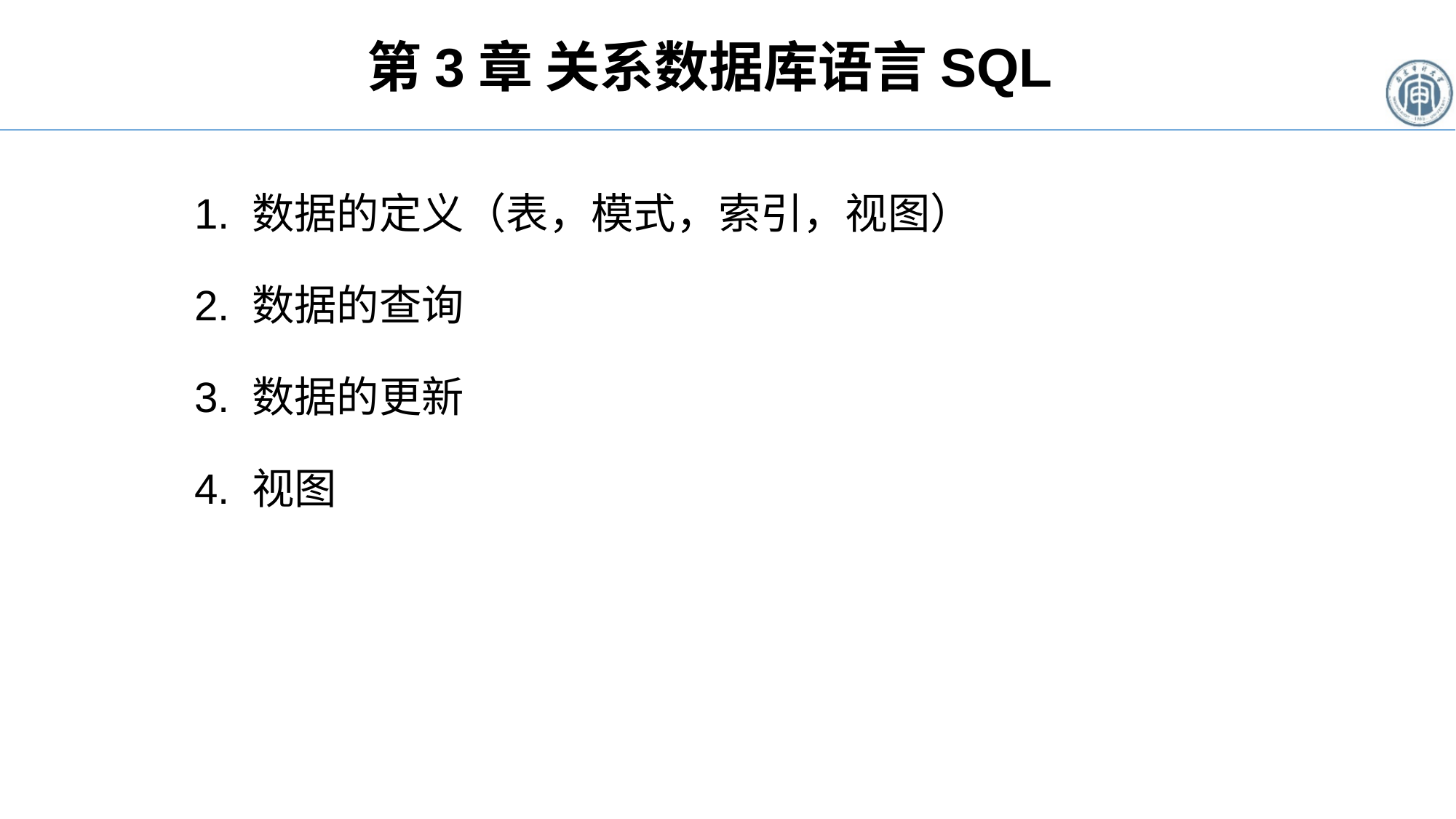

# 第3章 关系数据库语言SQL
1. 数据的定义（表，模式，索引，视图）
2. 数据的查询
3. 数据的更新
4. 视图